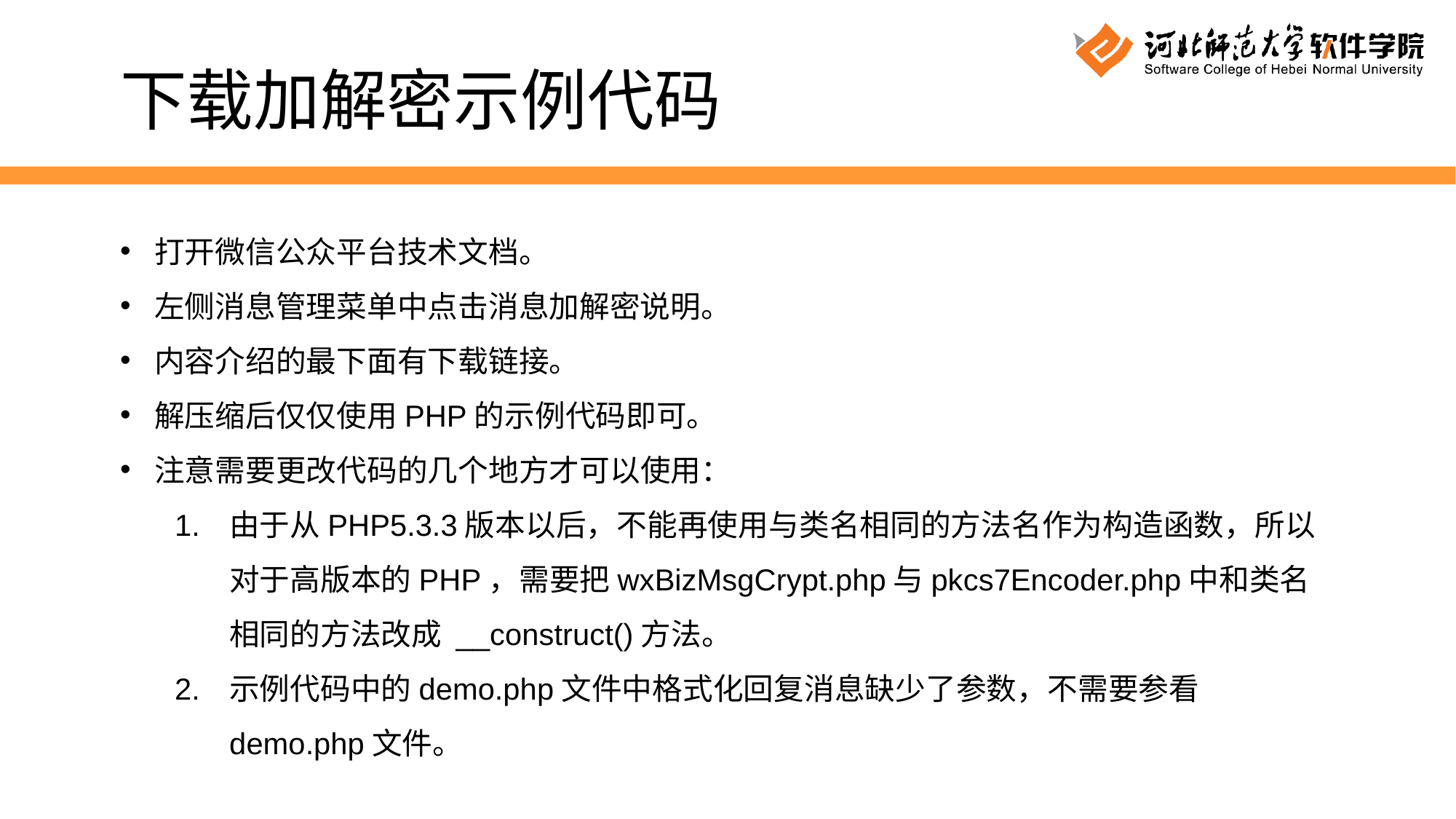

下载加解密示例代码
打开微信公众平台技术文档。
左侧消息管理菜单中点击消息加解密说明。
内容介绍的最下面有下载链接。
解压缩后仅仅使用PHP的示例代码即可。
注意需要更改代码的几个地方才可以使用：
由于从PHP5.3.3版本以后，不能再使用与类名相同的方法名作为构造函数，所以对于高版本的PHP，需要把wxBizMsgCrypt.php与pkcs7Encoder.php中和类名相同的方法改成 __construct()方法。
示例代码中的demo.php文件中格式化回复消息缺少了参数，不需要参看demo.php文件。